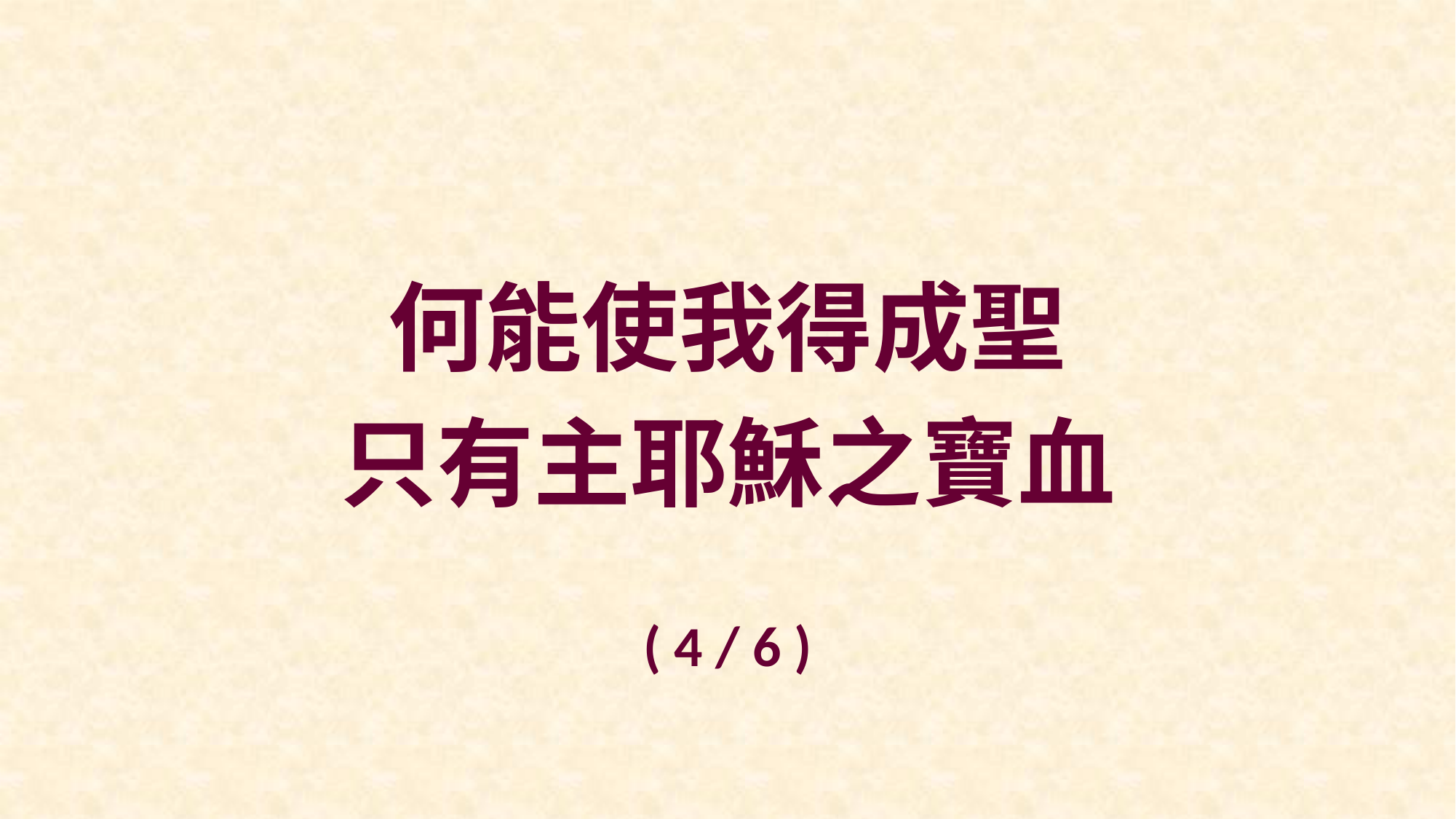

何能使我得成聖
只有主耶穌之寶血
( 4 / 6 )